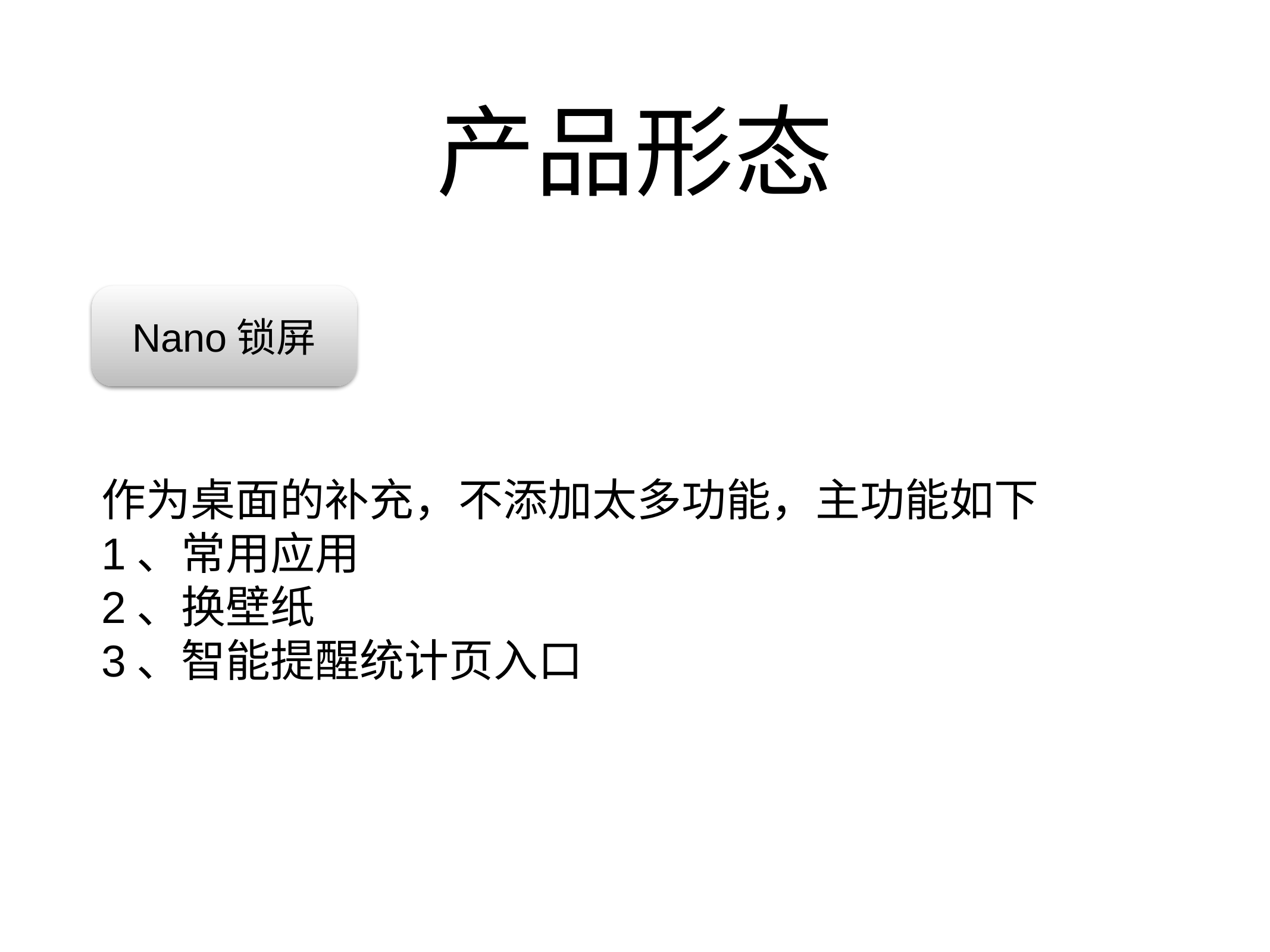

# 产品形态

Nano锁屏
作为桌面的补充，不添加太多功能，主功能如下
1、常用应用
2、换壁纸
3、智能提醒统计页入口